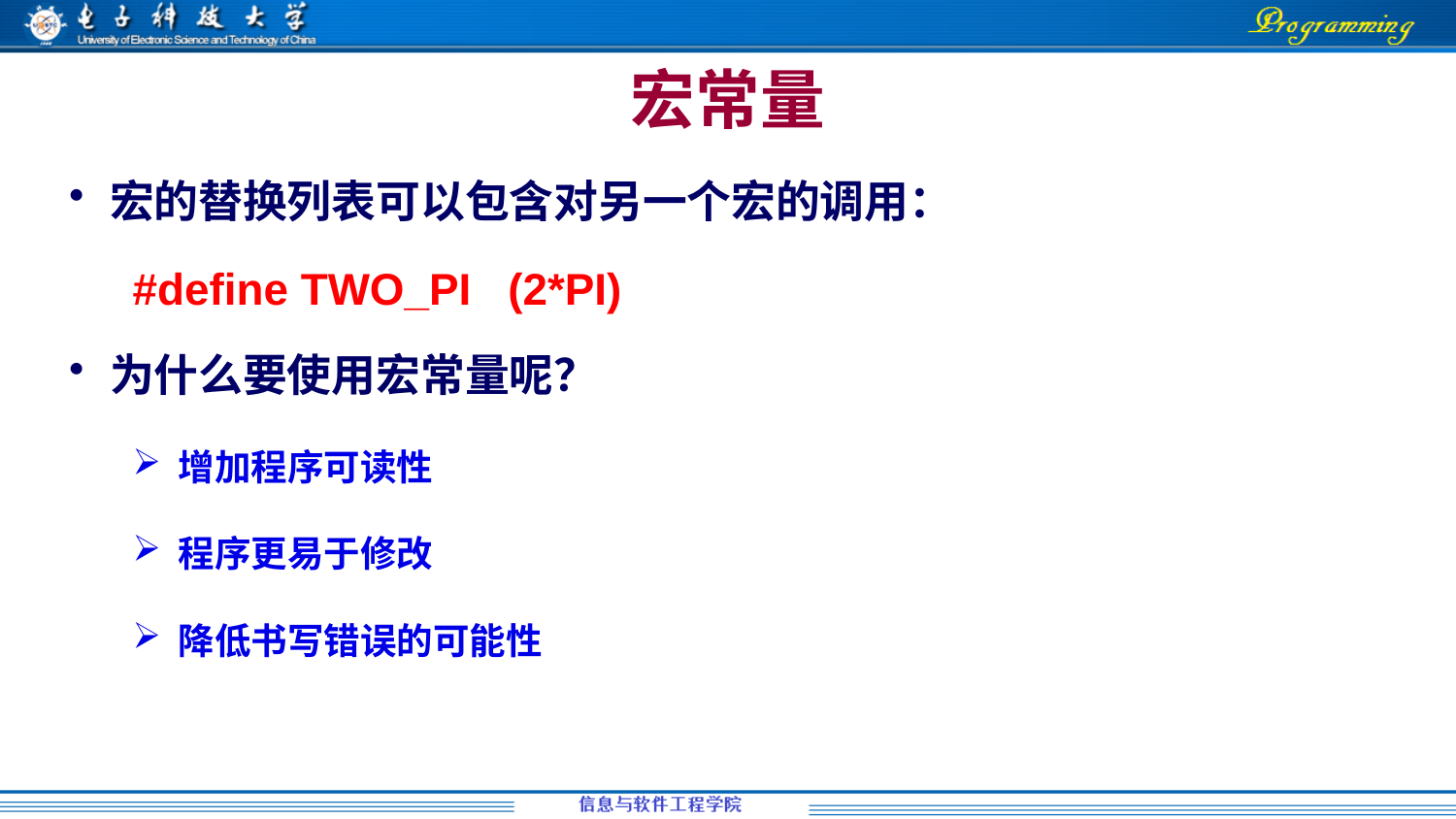

宏常量
宏的替换列表可以包含对另一个宏的调用：
#define TWO_PI   (2*PI)
为什么要使用宏常量呢？
增加程序可读性
程序更易于修改
降低书写错误的可能性